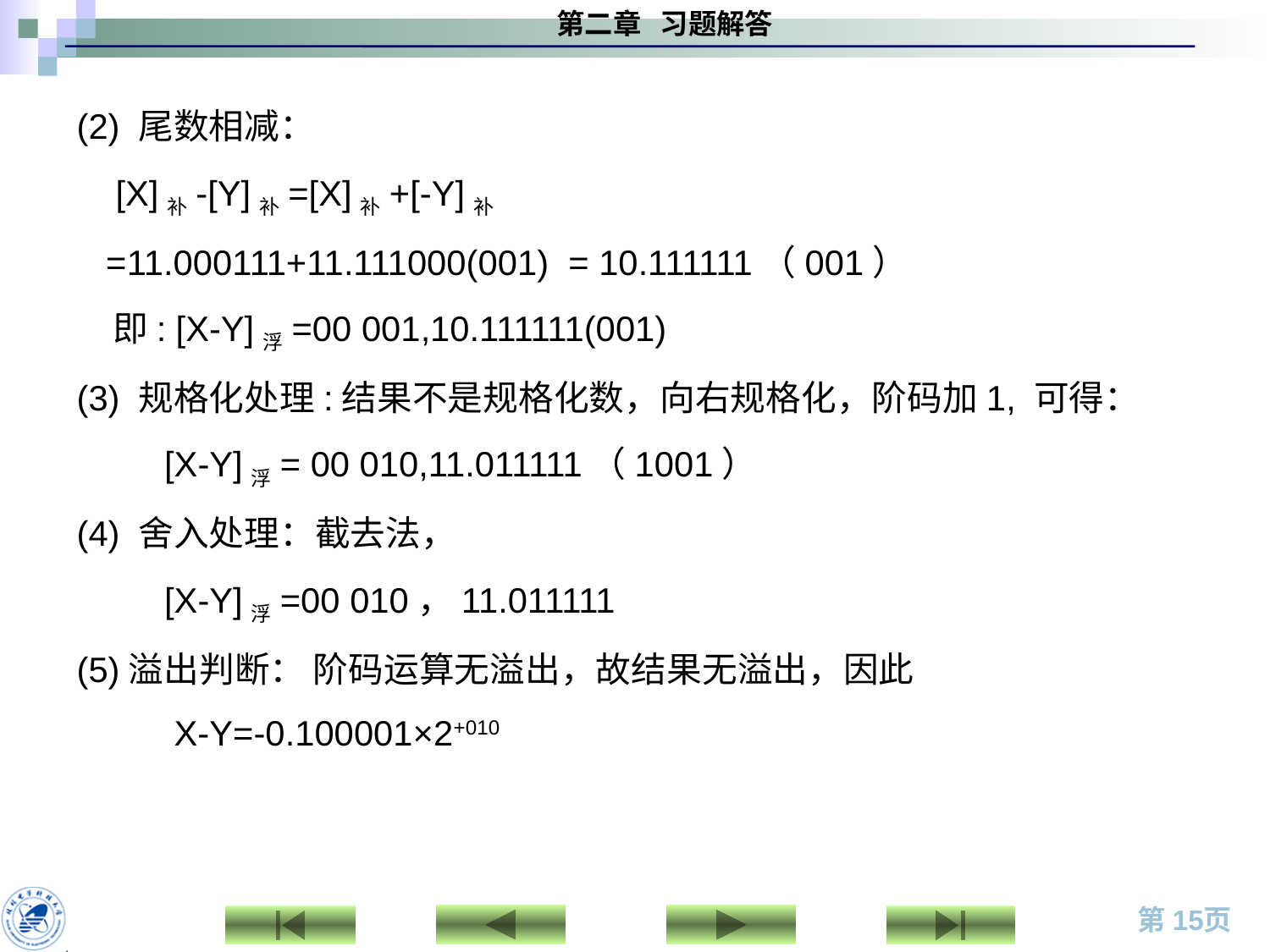

(2) 尾数相减：
      [X]补-[Y]补=[X]补+[-Y]补
     =11.000111+11.111000(001)  = 10.111111（001）
      即: [X-Y]浮=00 001,10.111111(001)
  (3) 规格化处理:结果不是规格化数，向右规格化，阶码加1, 可得：
           [X-Y]浮= 00 010,11.011111（1001）
  (4) 舍入处理：截去法，
           [X-Y]浮=00 010，11.011111
  (5)溢出判断： 阶码运算无溢出，故结果无溢出，因此
            X-Y=-0.100001×2+010